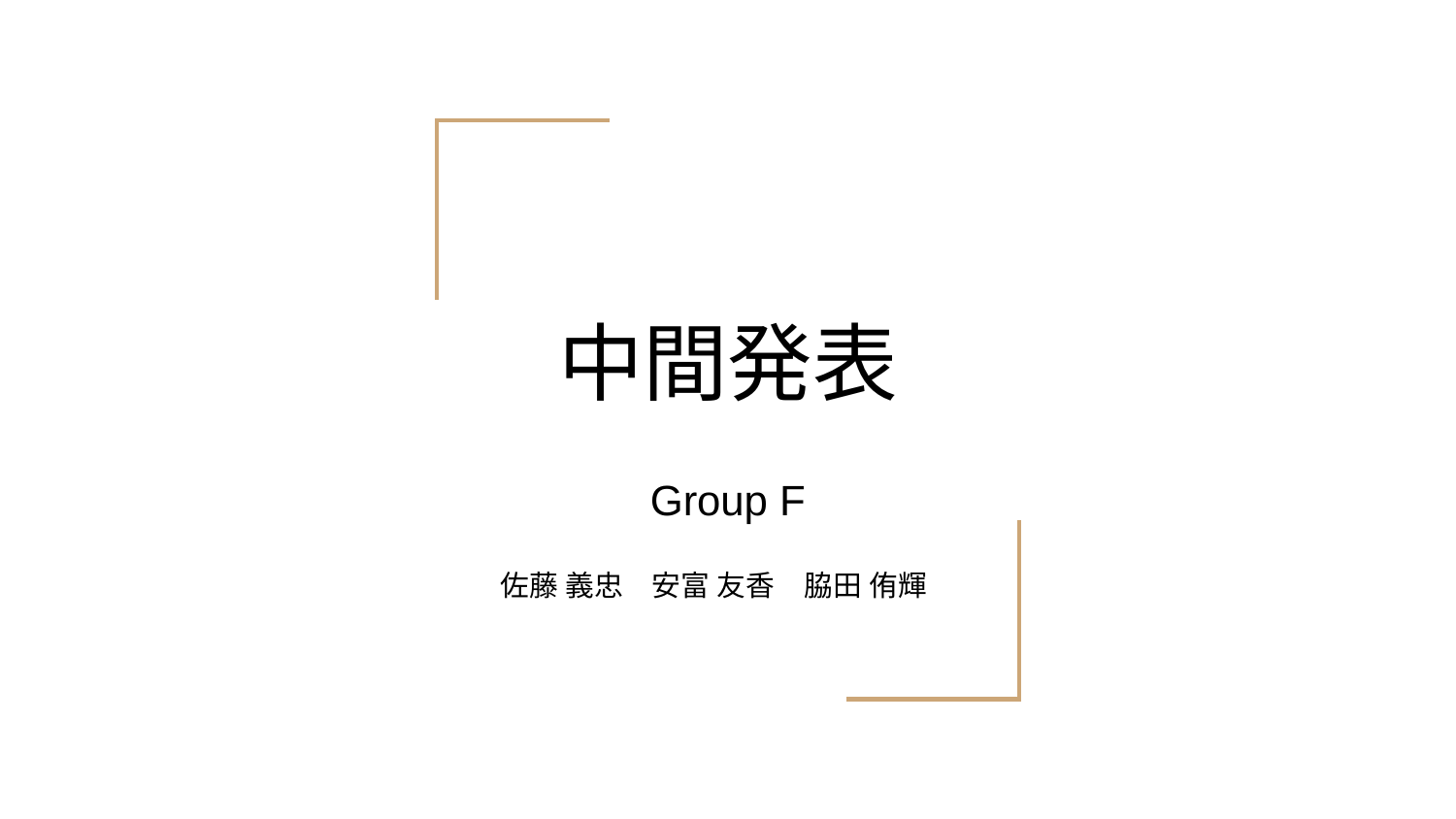

# 中間発表
Group F
佐藤 義忠　安富 友香　脇田 侑輝